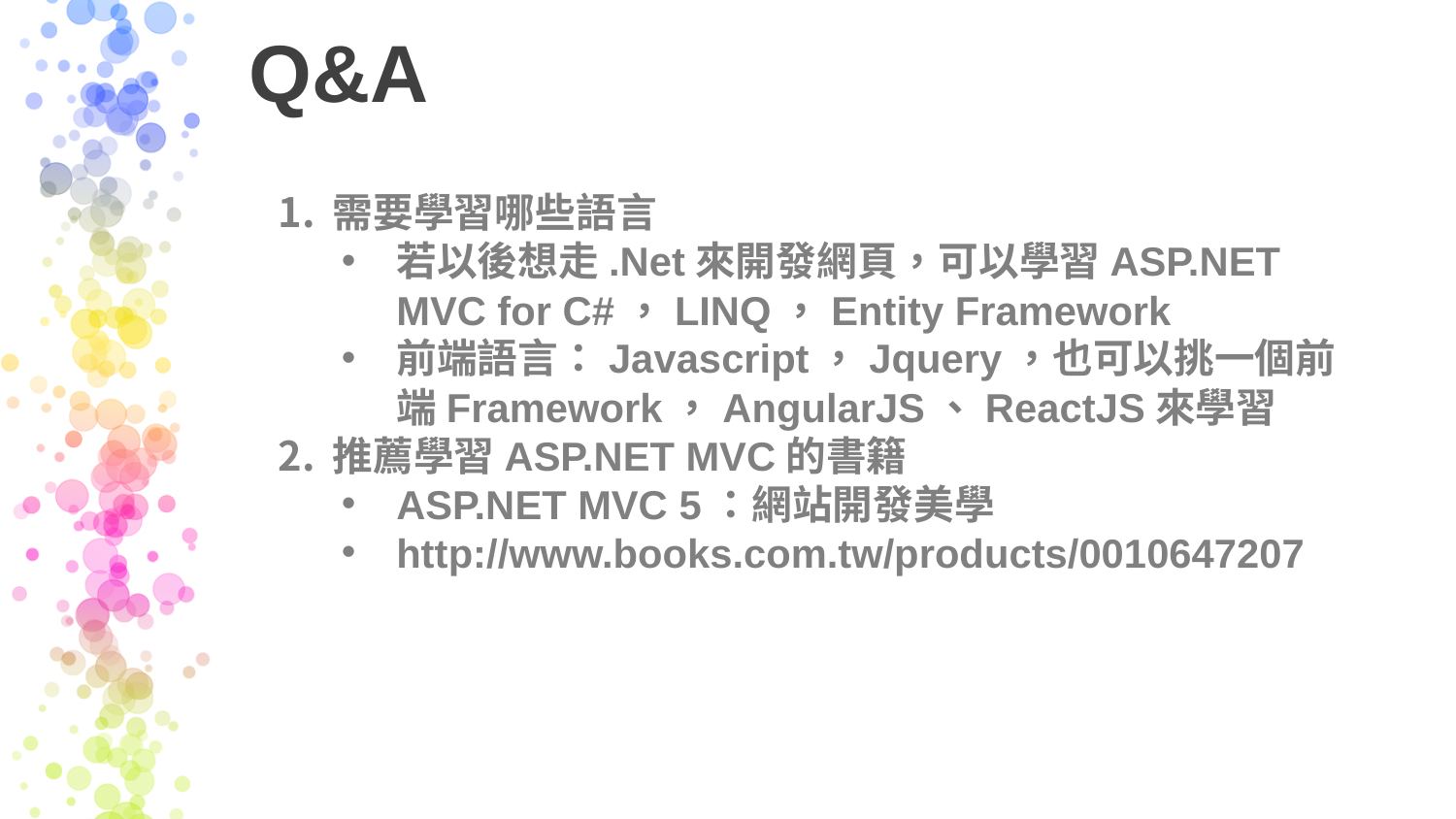

# Q&A
需要學習哪些語言
若以後想走.Net來開發網頁，可以學習ASP.NET MVC for C#，LINQ，Entity Framework
前端語言：Javascript，Jquery，也可以挑一個前端Framework，AngularJS、ReactJS來學習
推薦學習ASP.NET MVC的書籍
ASP.NET MVC 5：網站開發美學
http://www.books.com.tw/products/0010647207